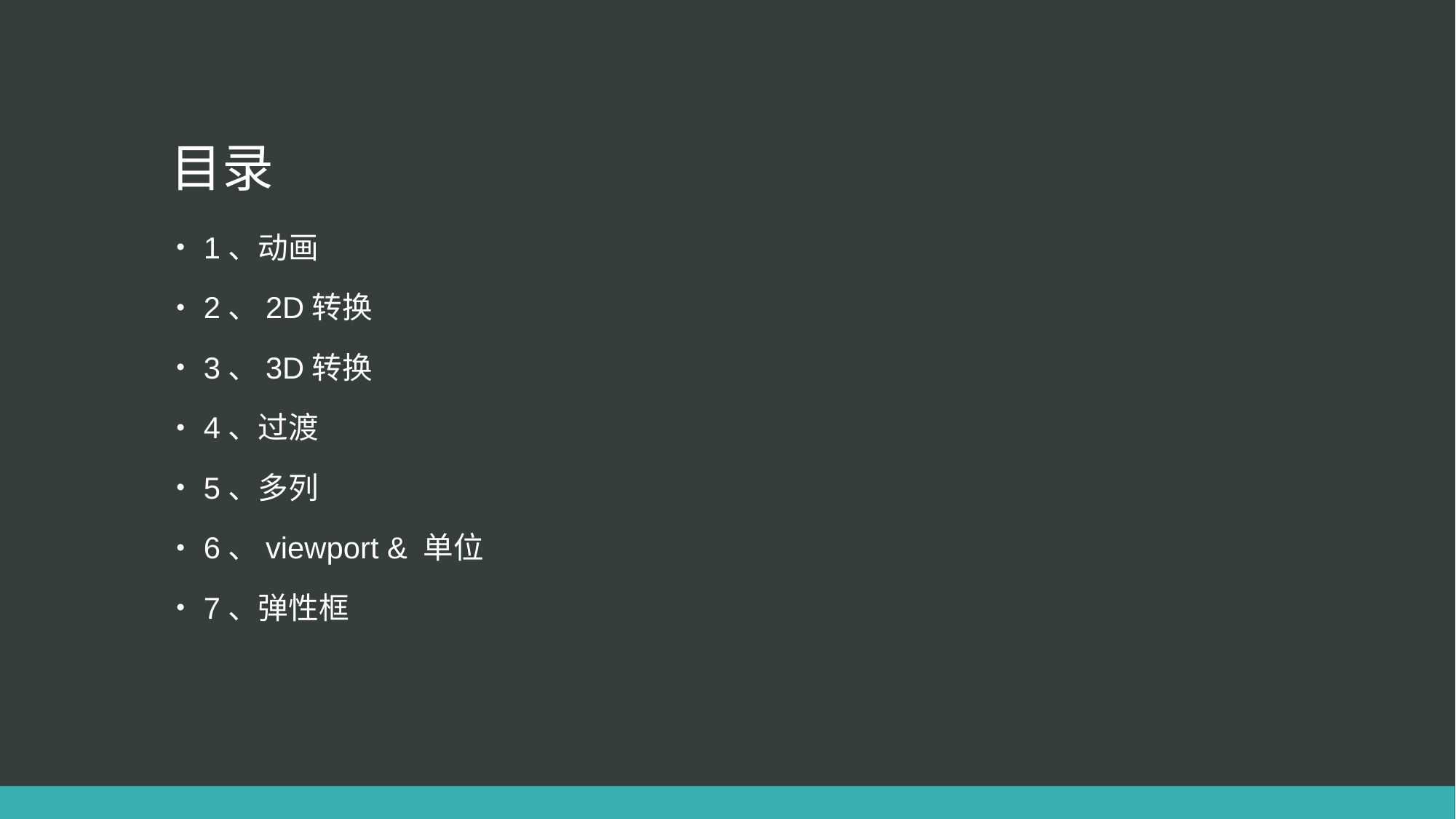

# 目录
1、动画
2、2D转换
3、3D转换
4、过渡
5、多列
6、viewport & 单位
7、弹性框